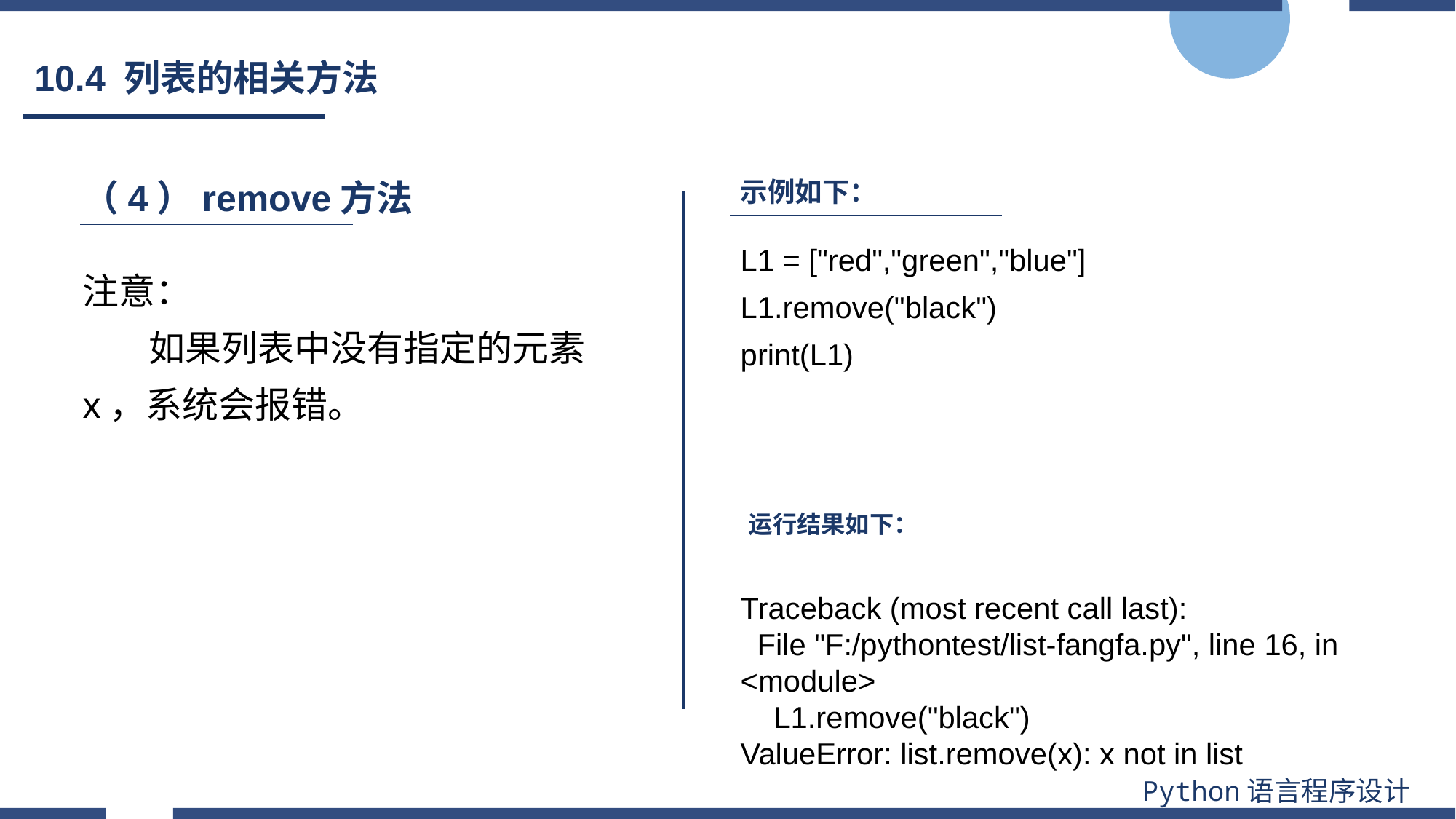

# 10.4 列表的相关方法
（4）remove方法
示例如下：
L1 = ["red","green","blue"]
L1.remove("black")
print(L1)

注意：
       如果列表中没有指定的元素x，系统会报错。
运行结果如下：
Traceback (most recent call last):
  File "F:/pythontest/list-fangfa.py", line 16, in <module>
    L1.remove("black")
ValueError: list.remove(x): x not in list